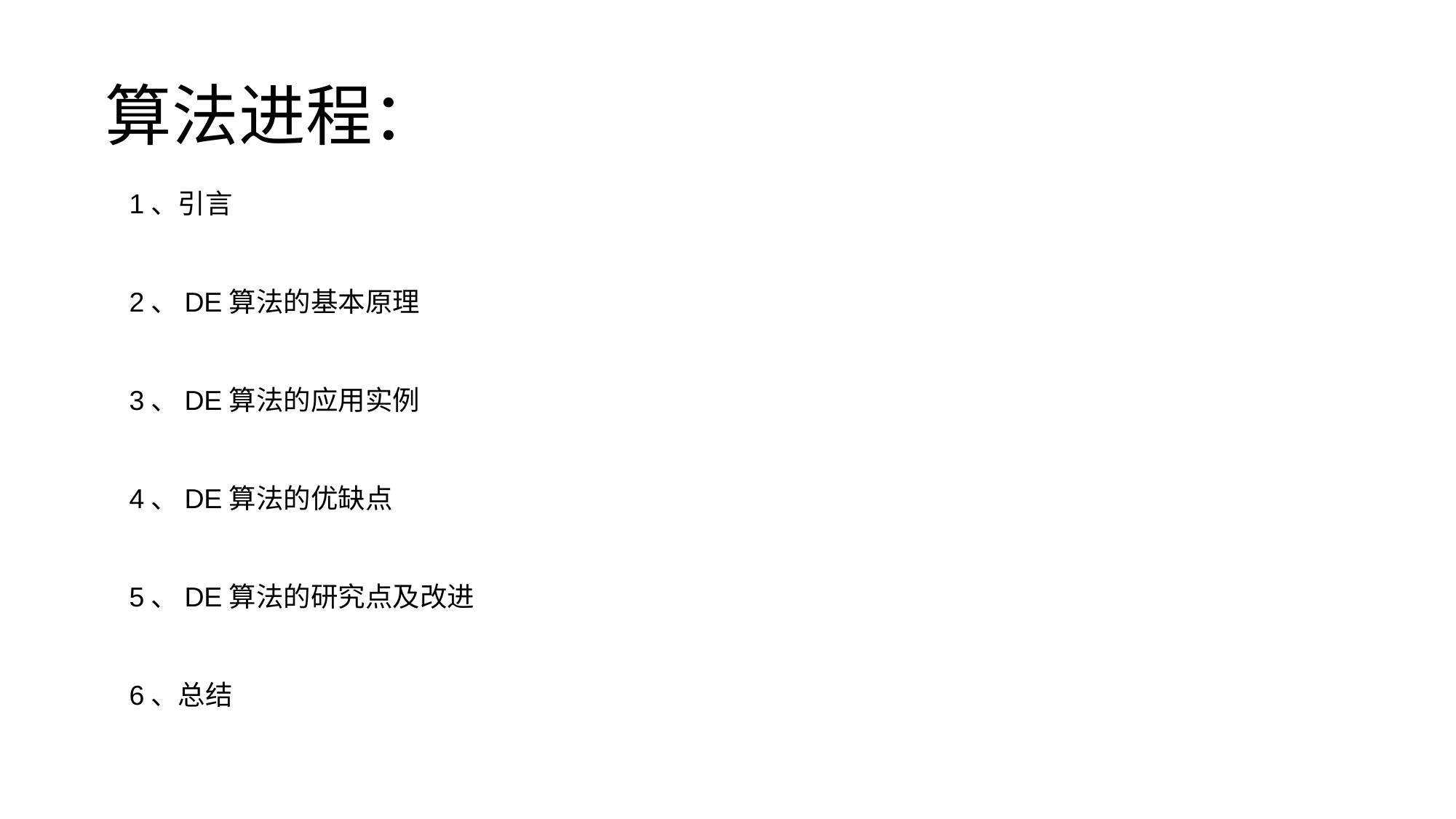

# 算法进程：
1、引言

2、DE算法的基本原理

3、DE算法的应用实例

4、DE算法的优缺点

5、DE算法的研究点及改进

6、总结